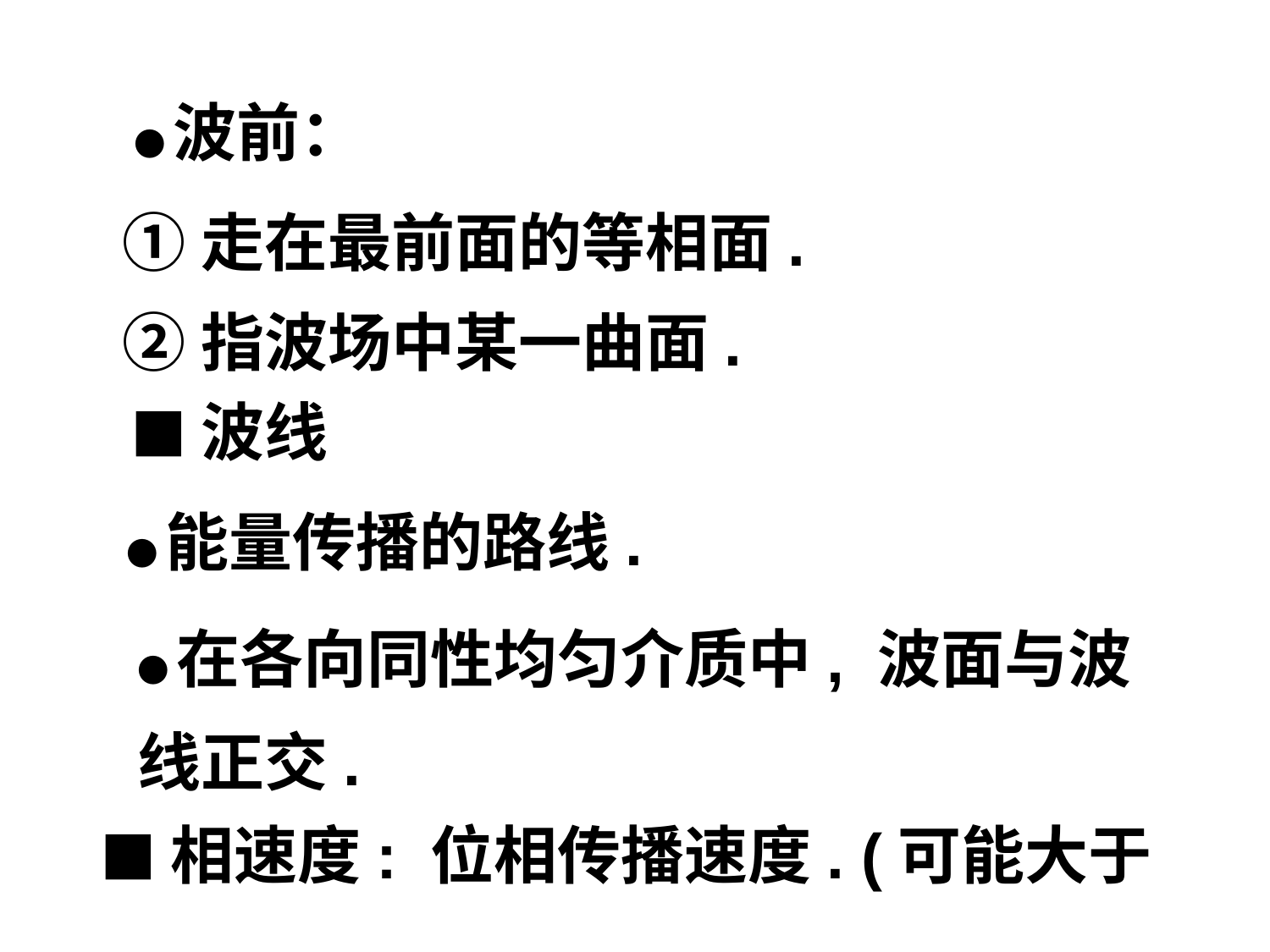

●波前：
①走在最前面的等相面.
②指波场中某一曲面.
■波线
●能量传播的路线.
●在各向同性均匀介质中, 波面与波线正交.
■相速度: 位相传播速度. (可能大于